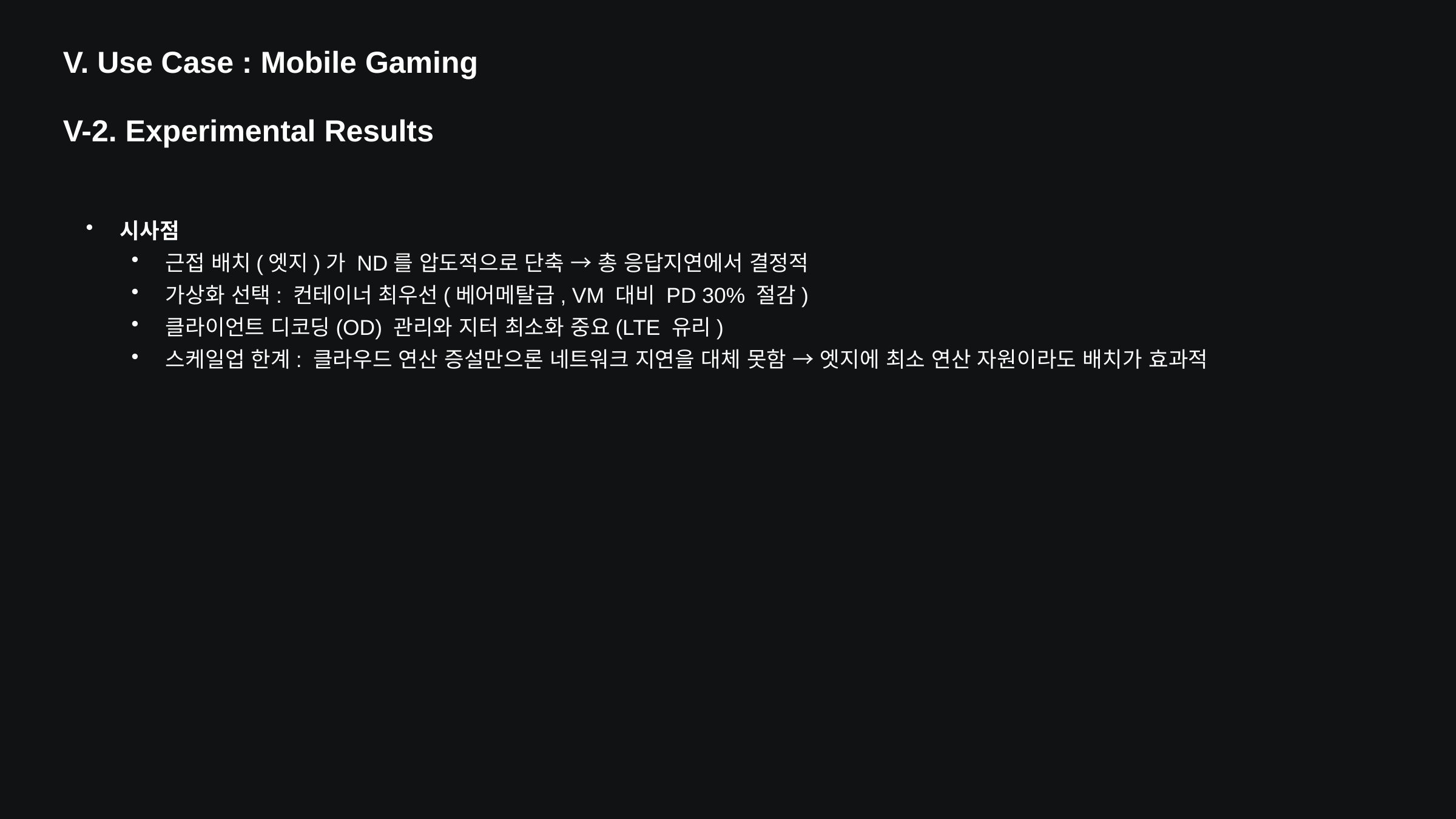

V. Use Case : Mobile Gaming

V-2. Experimental Results

시사점
근접 배치(엣지)가 ND를 압도적으로 단축 → 총 응답지연에서 결정적
가상화 선택: 컨테이너 최우선(베어메탈급, VM 대비 PD 30% 절감)
클라이언트 디코딩(OD) 관리와 지터 최소화 중요(LTE 유리)
스케일업 한계: 클라우드 연산 증설만으론 네트워크 지연을 대체 못함 → 엣지에 최소 연산 자원이라도 배치가 효과적